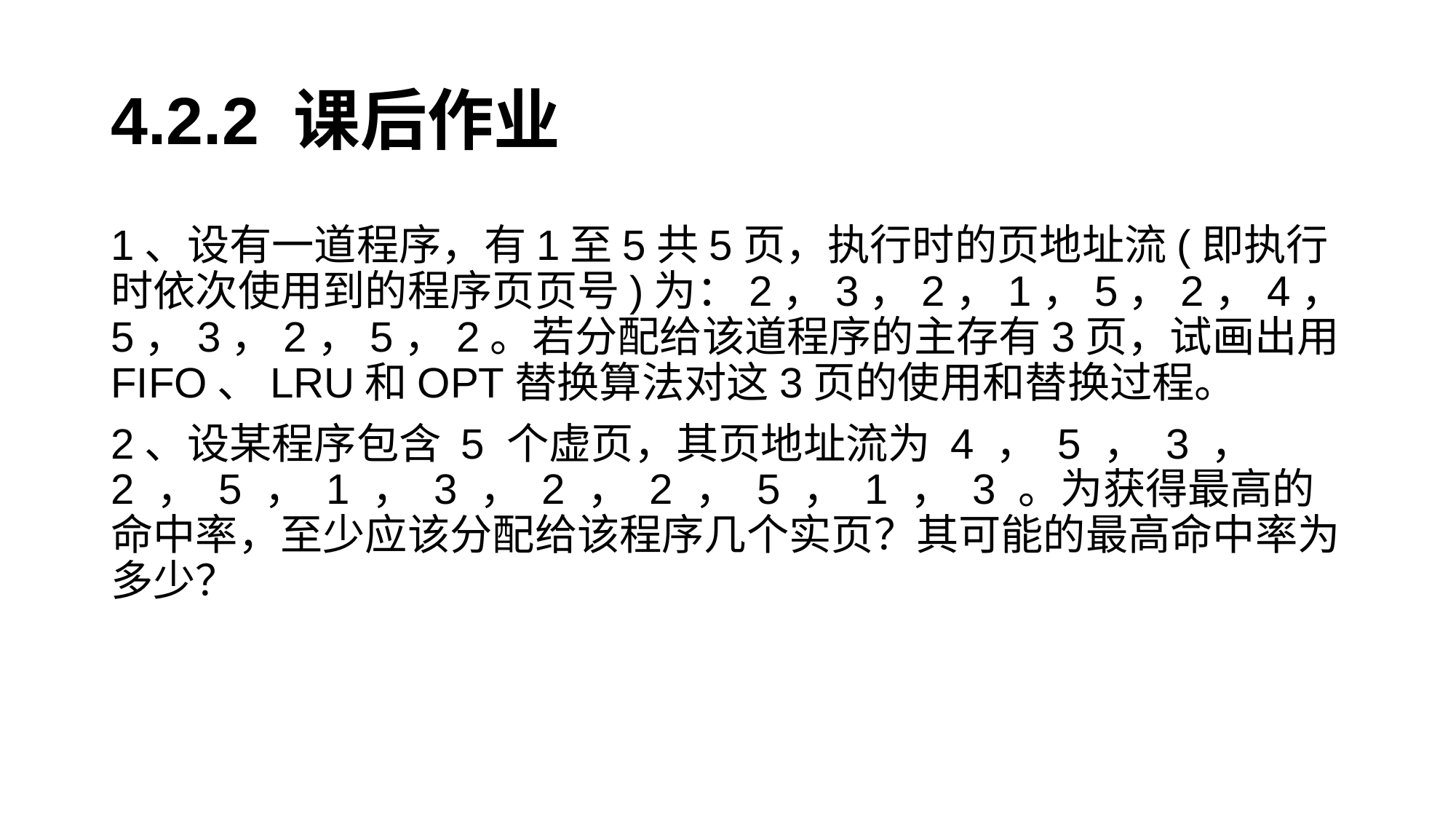

# 4.2.2 课后作业
1、设有一道程序，有1至5共5页，执行时的页地址流(即执行时依次使用到的程序页页号)为：2，3，2，1，5，2，4，5，3，2，5，2。若分配给该道程序的主存有3页，试画出用FIFO、LRU和OPT替换算法对这3页的使用和替换过程。
2、设某程序包含 5 个虚页，其页地址流为 4 ， 5 ， 3 ， 2 ， 5 ， 1 ， 3 ， 2 ， 2 ， 5 ， 1 ， 3 。为获得最高的命中率，至少应该分配给该程序几个实页？其可能的最高命中率为多少？